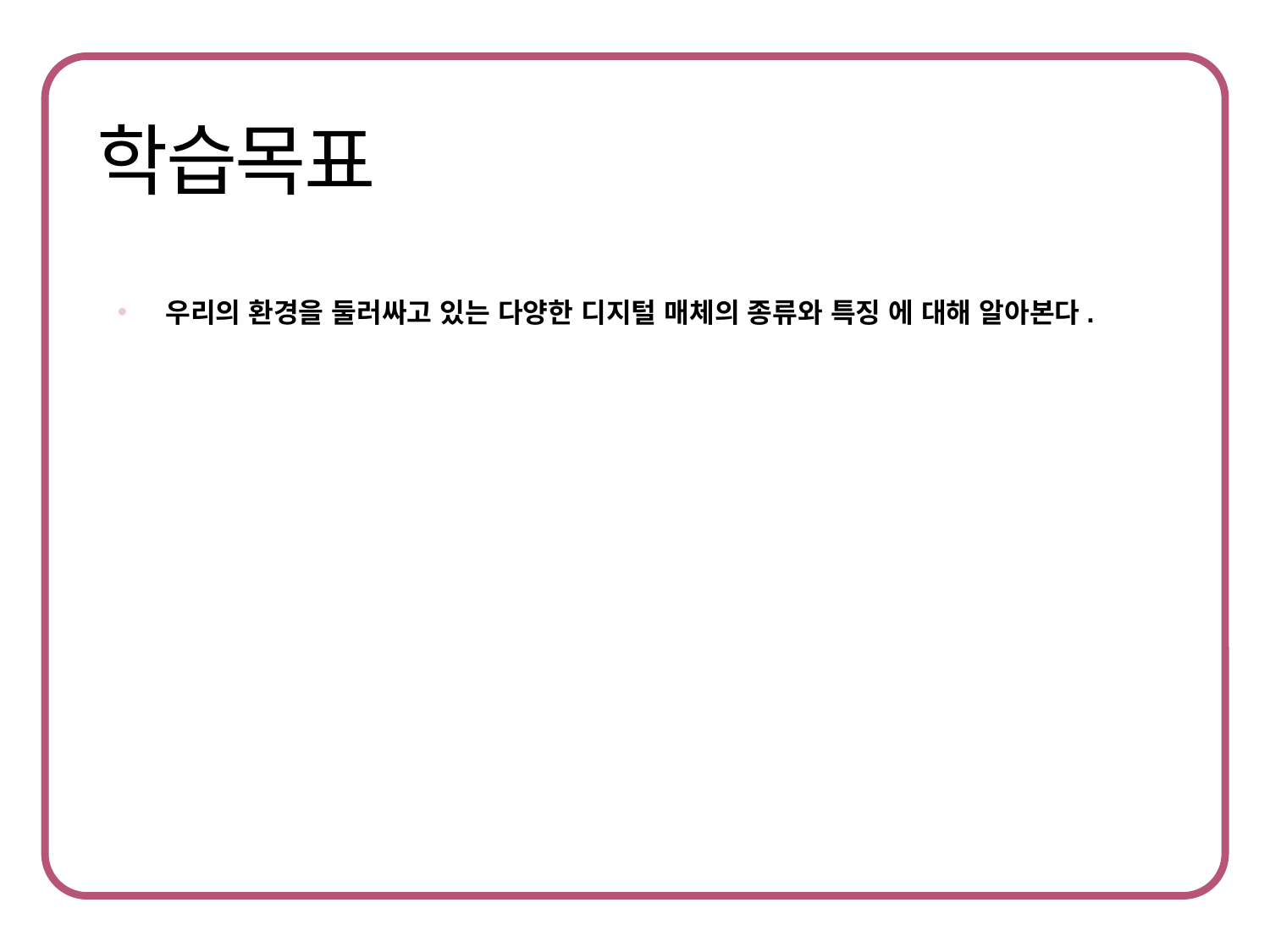

우리의 환경을 둘러싸고 있는 다양한 디지털 매체의 종류와 특징 에 대해 알아본다.